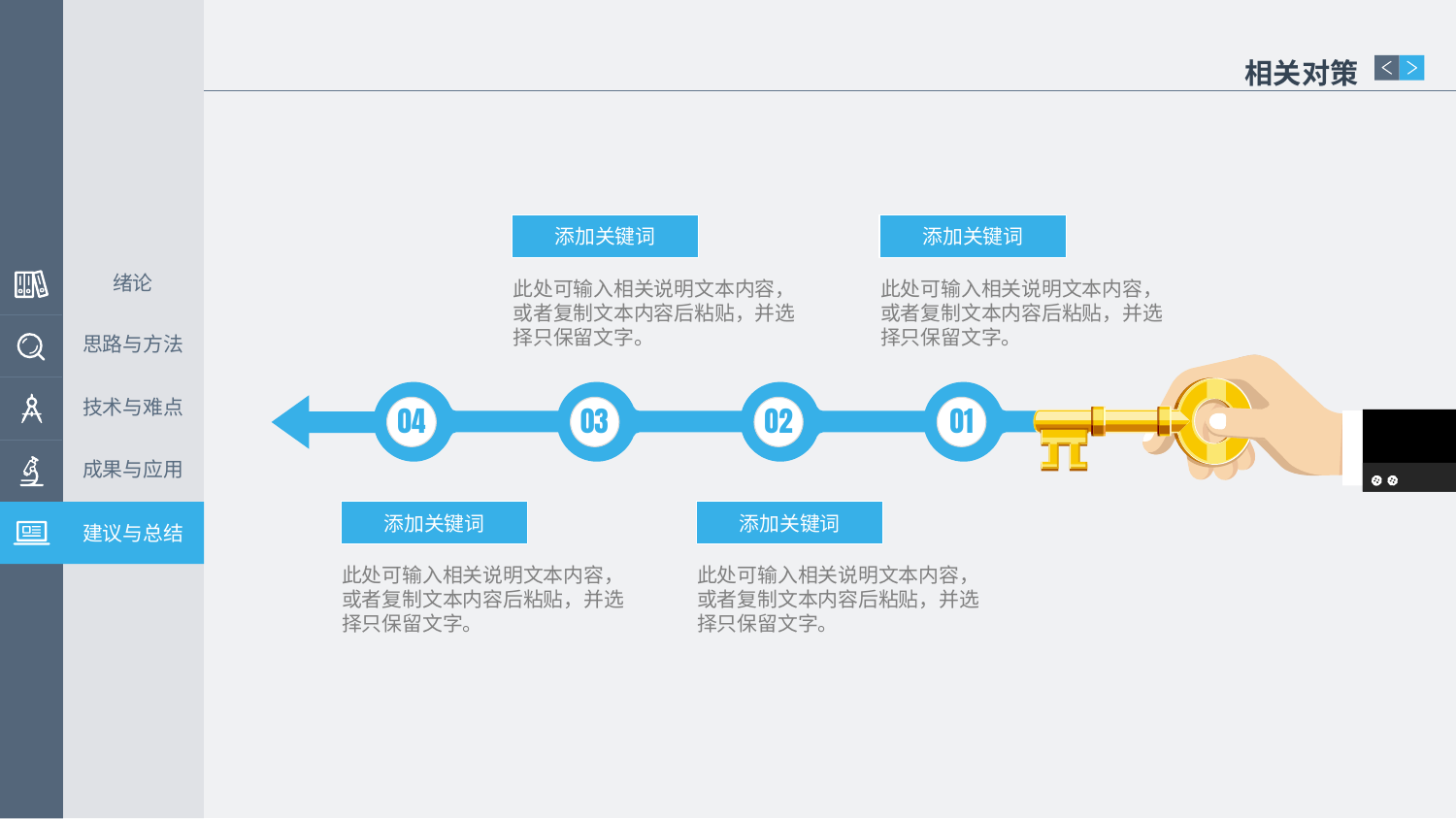

相关对策

添加关键词
添加关键词
绪论

此处可输入相关说明文本内容，或者复制文本内容后粘贴，并选择只保留文字。
此处可输入相关说明文本内容，或者复制文本内容后粘贴，并选择只保留文字。
思路与方法

技术与难点

04
03
02
01
成果与应用

添加关键词
添加关键词

建议与总结

此处可输入相关说明文本内容，或者复制文本内容后粘贴，并选择只保留文字。
此处可输入相关说明文本内容，或者复制文本内容后粘贴，并选择只保留文字。